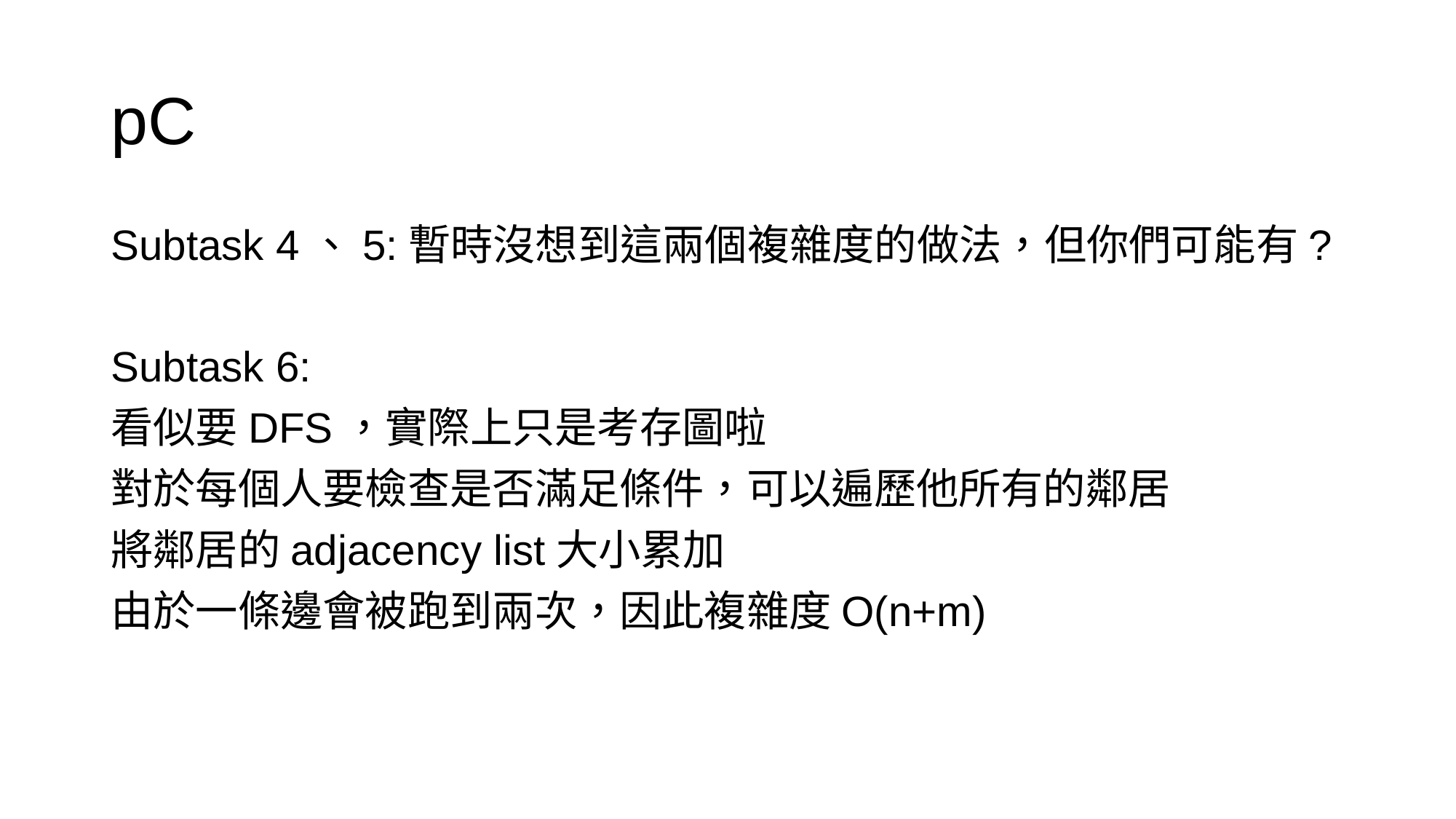

# pC
Subtask 4、5:暫時沒想到這兩個複雜度的做法，但你們可能有?

Subtask 6:
看似要DFS，實際上只是考存圖啦
對於每個人要檢查是否滿足條件，可以遍歷他所有的鄰居
將鄰居的adjacency list大小累加
由於一條邊會被跑到兩次，因此複雜度O(n+m)